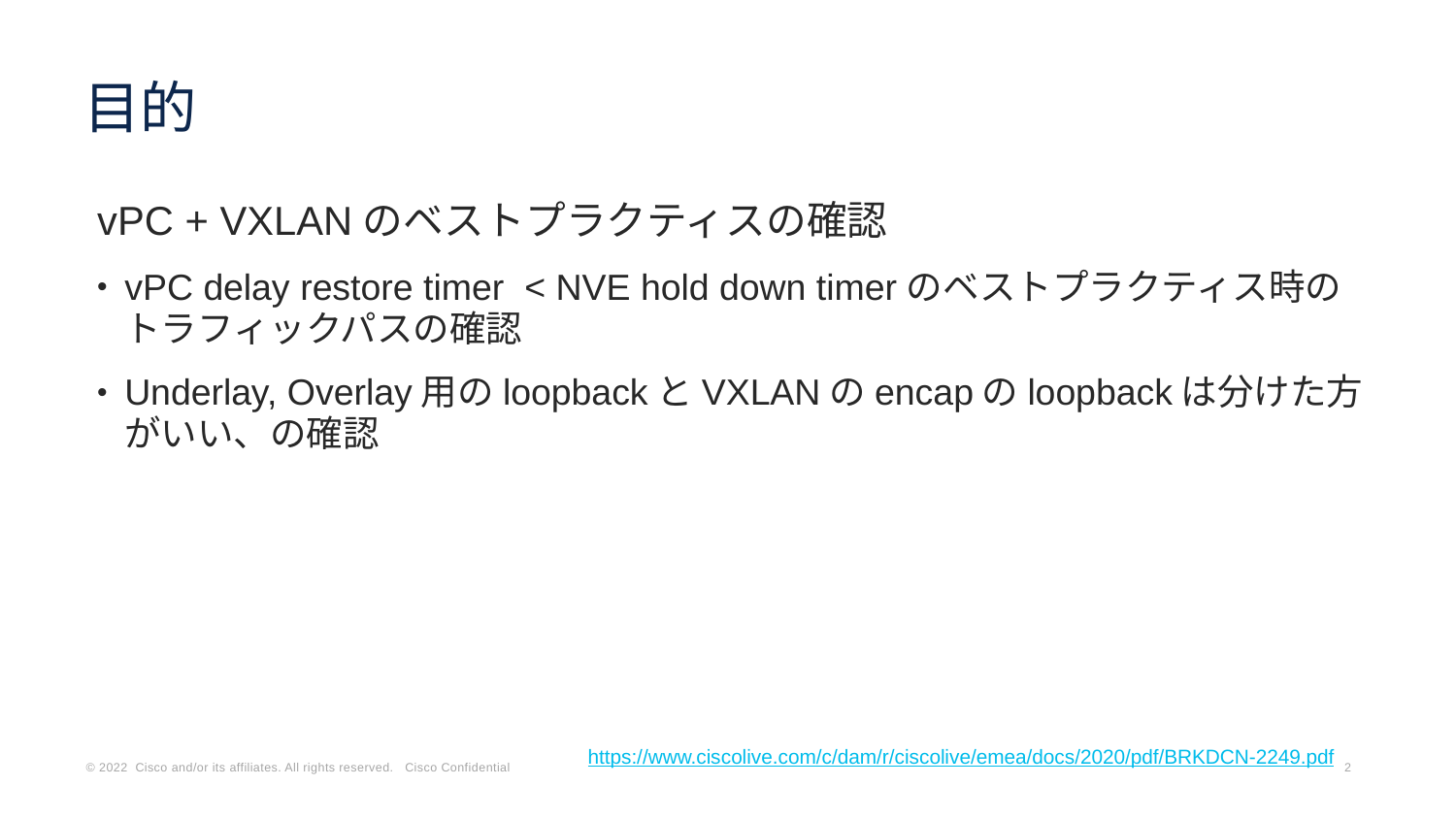

# 目的
vPC + VXLANのベストプラクティスの確認
vPC delay restore timer  < NVE hold down timerのベストプラクティス時のトラフィックパスの確認
Underlay, Overlay用のloopbackとVXLANのencapのloopbackは分けた方がいい、の確認
https://www.ciscolive.com/c/dam/r/ciscolive/emea/docs/2020/pdf/BRKDCN-2249.pdf